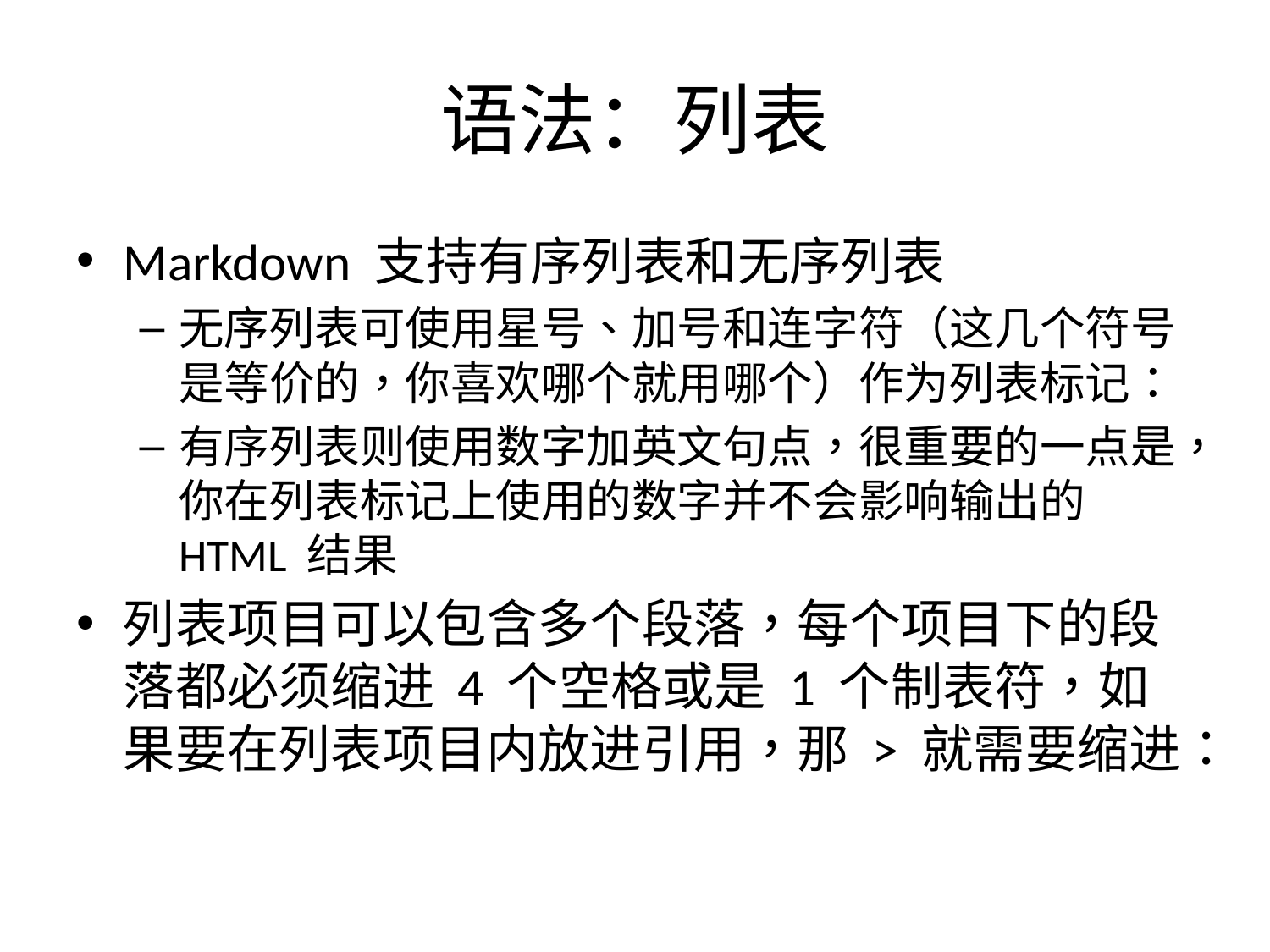

# 语法：列表
Markdown 支持有序列表和无序列表
无序列表可使用星号、加号和连字符（这几个符号是等价的，你喜欢哪个就用哪个）作为列表标记：
有序列表则使用数字加英文句点，很重要的一点是，你在列表标记上使用的数字并不会影响输出的 HTML 结果
列表项目可以包含多个段落，每个项目下的段落都必须缩进 4 个空格或是 1 个制表符，如果要在列表项目内放进引用，那 > 就需要缩进：